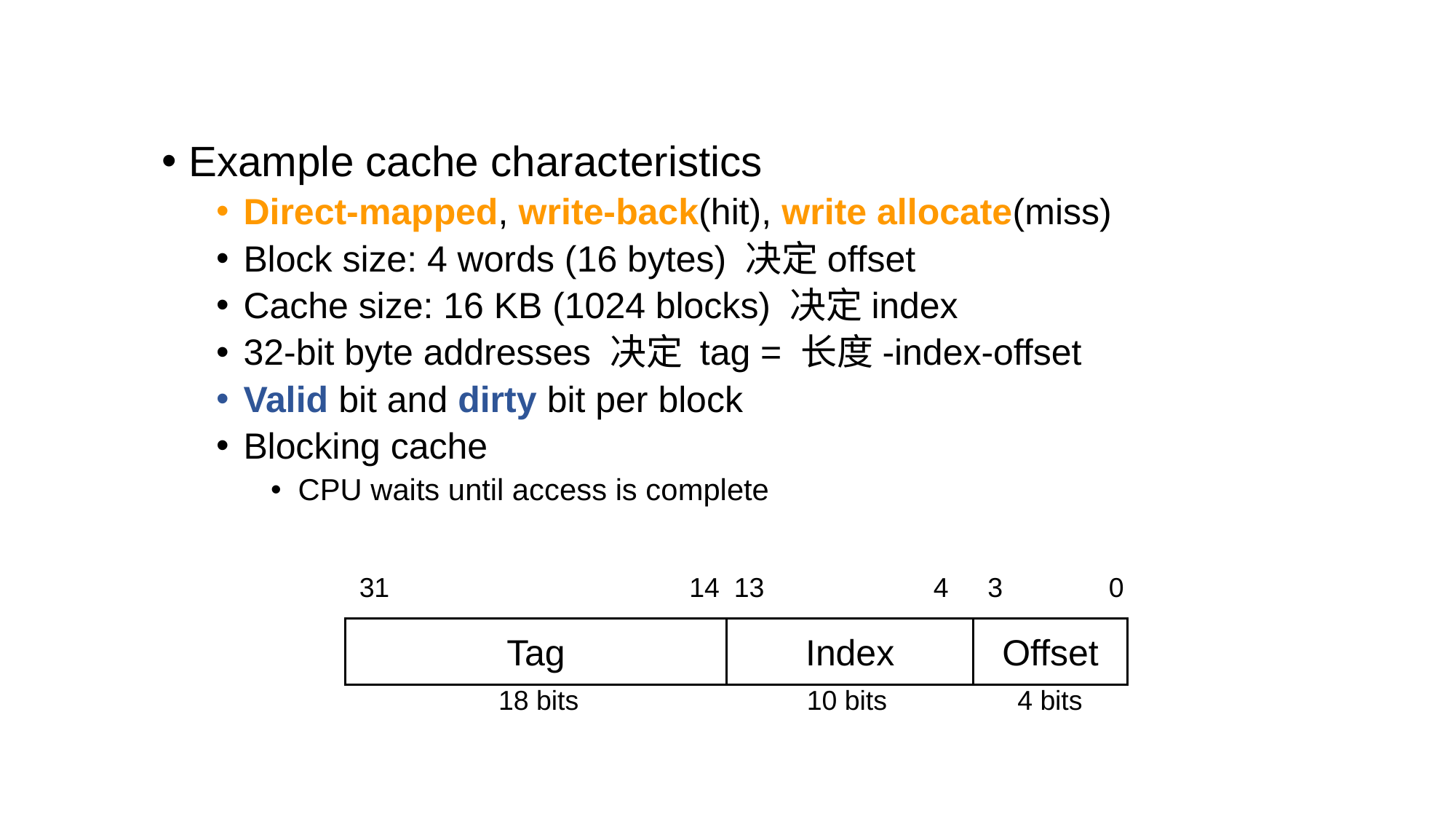

Example cache characteristics
Direct-mapped, write-back(hit), write allocate(miss)
Block size: 4 words (16 bytes) 决定offset
Cache size: 16 KB (1024 blocks) 决定index
32-bit byte addresses 决定 tag = 长度-index-offset
Valid bit and dirty bit per block
Blocking cache
CPU waits until access is complete

31
14
13
4
3
0
Tag
Index
Offset
18 bits
10 bits
4 bits